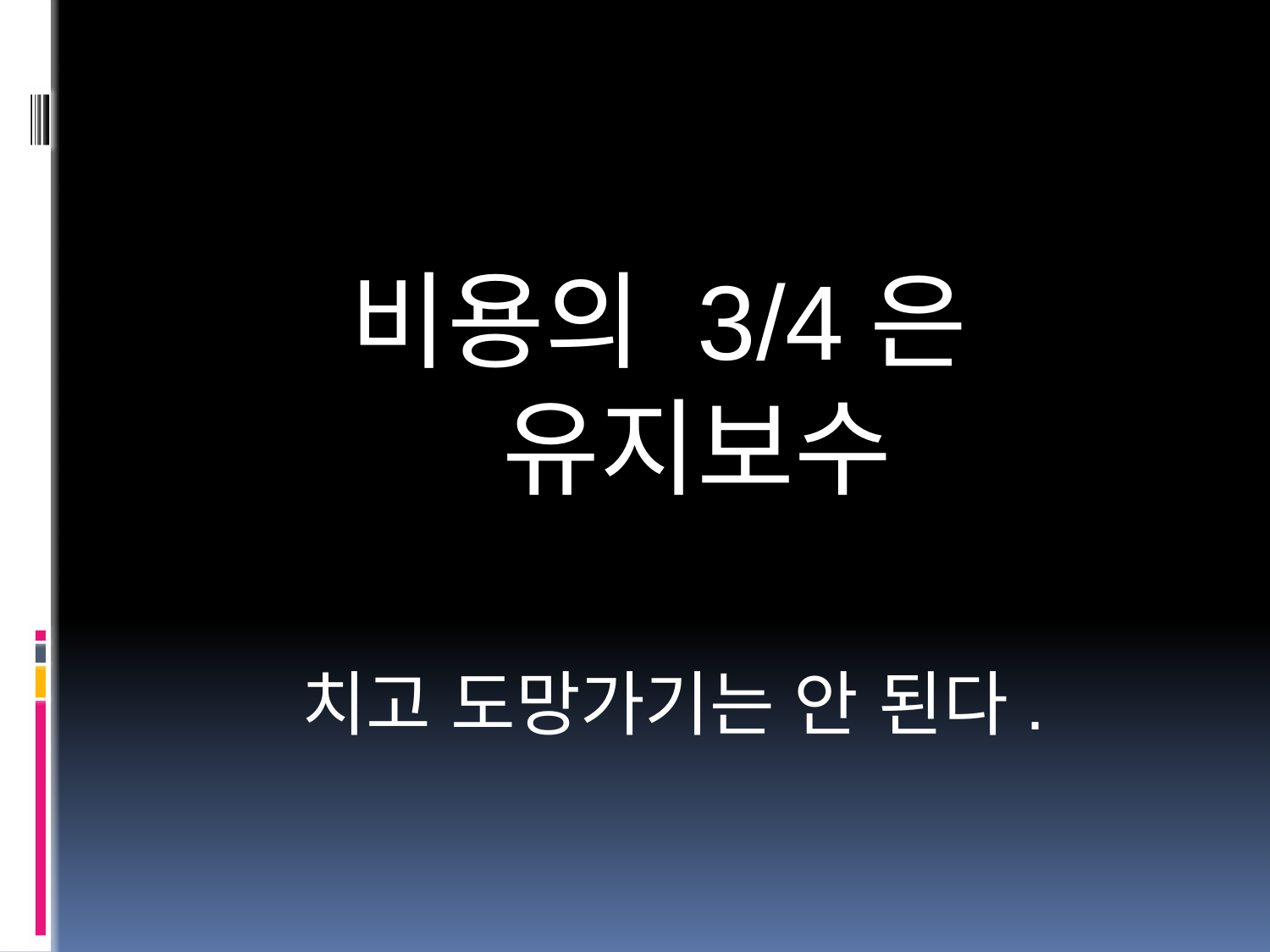

비용의 3/4은  유지보수

치고 도망가기는 안 된다.